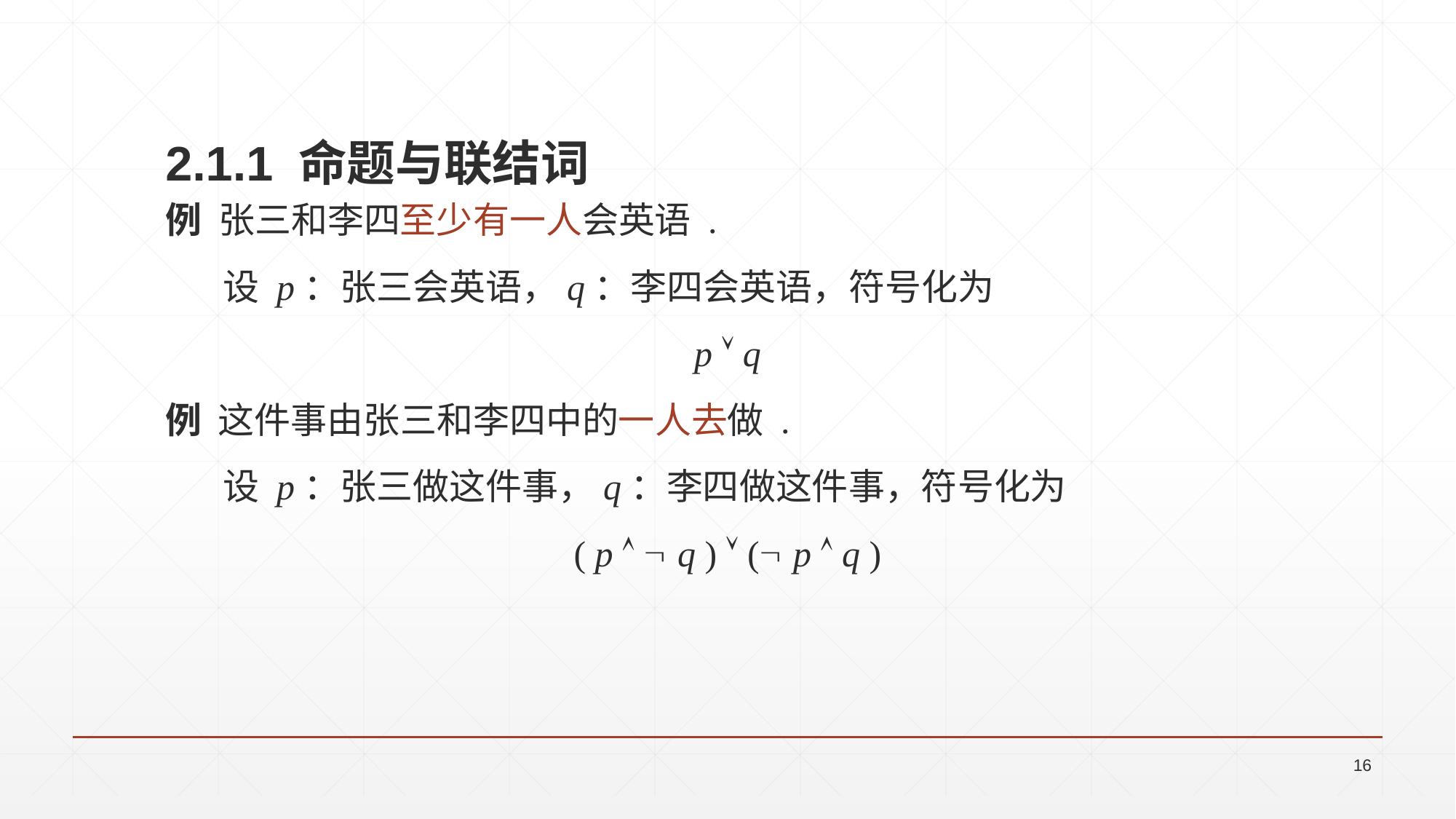

2.1.1 命题与联结词
例  张三和李四至少有一人会英语 .
      设 p：张三会英语，q：李四会英语，符号化为
p ∨ q
例  这件事由张三和李四中的一人去做 .
      设 p：张三做这件事，q：李四做这件事，符号化为
( p ∧ ¬ q ) ∨ (¬ p ∧ q )
16